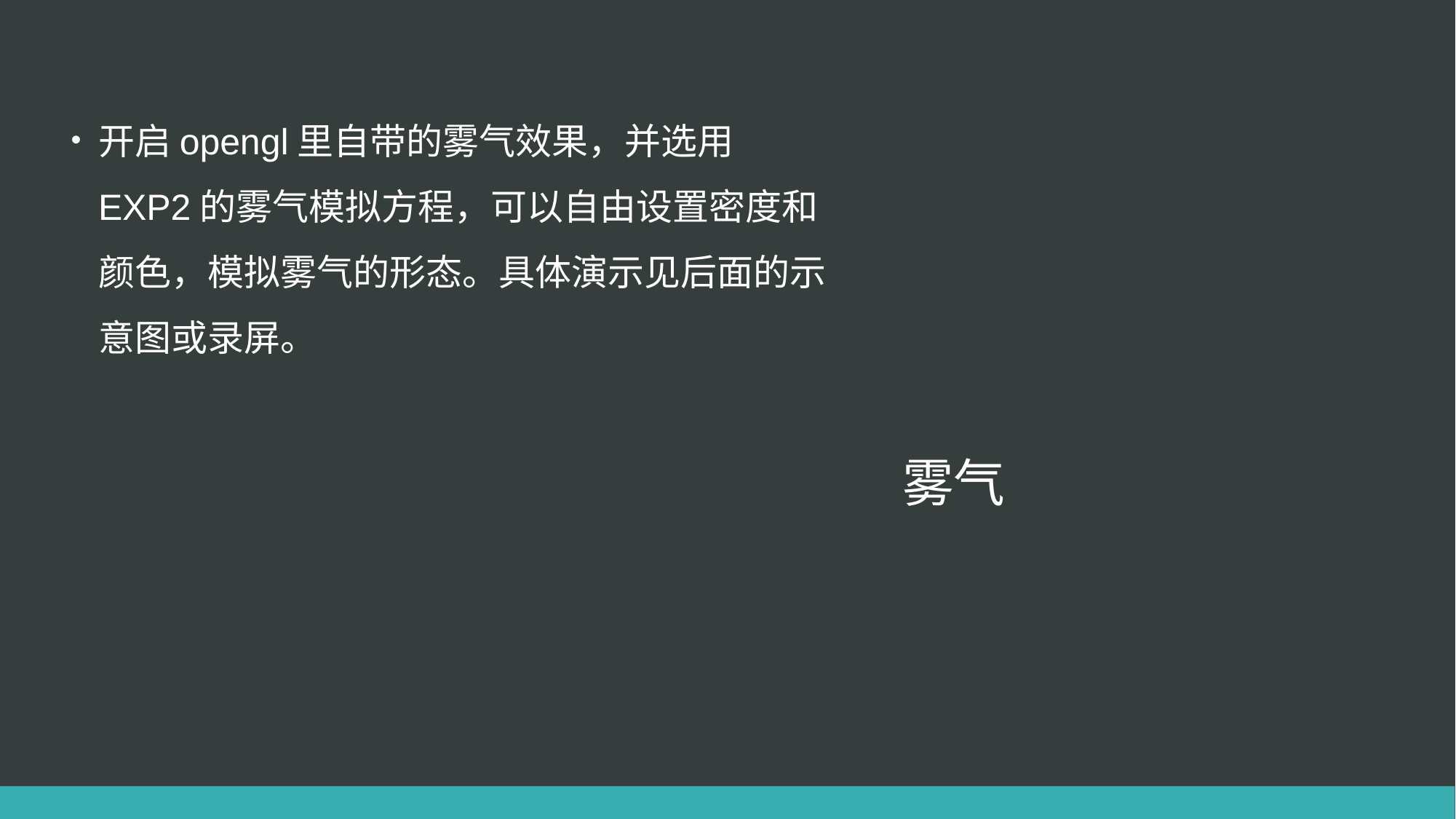

开启opengl里自带的雾气效果，并选用EXP2的雾气模拟方程，可以自由设置密度和颜色，模拟雾气的形态。具体演示见后面的示意图或录屏。
# 雾气